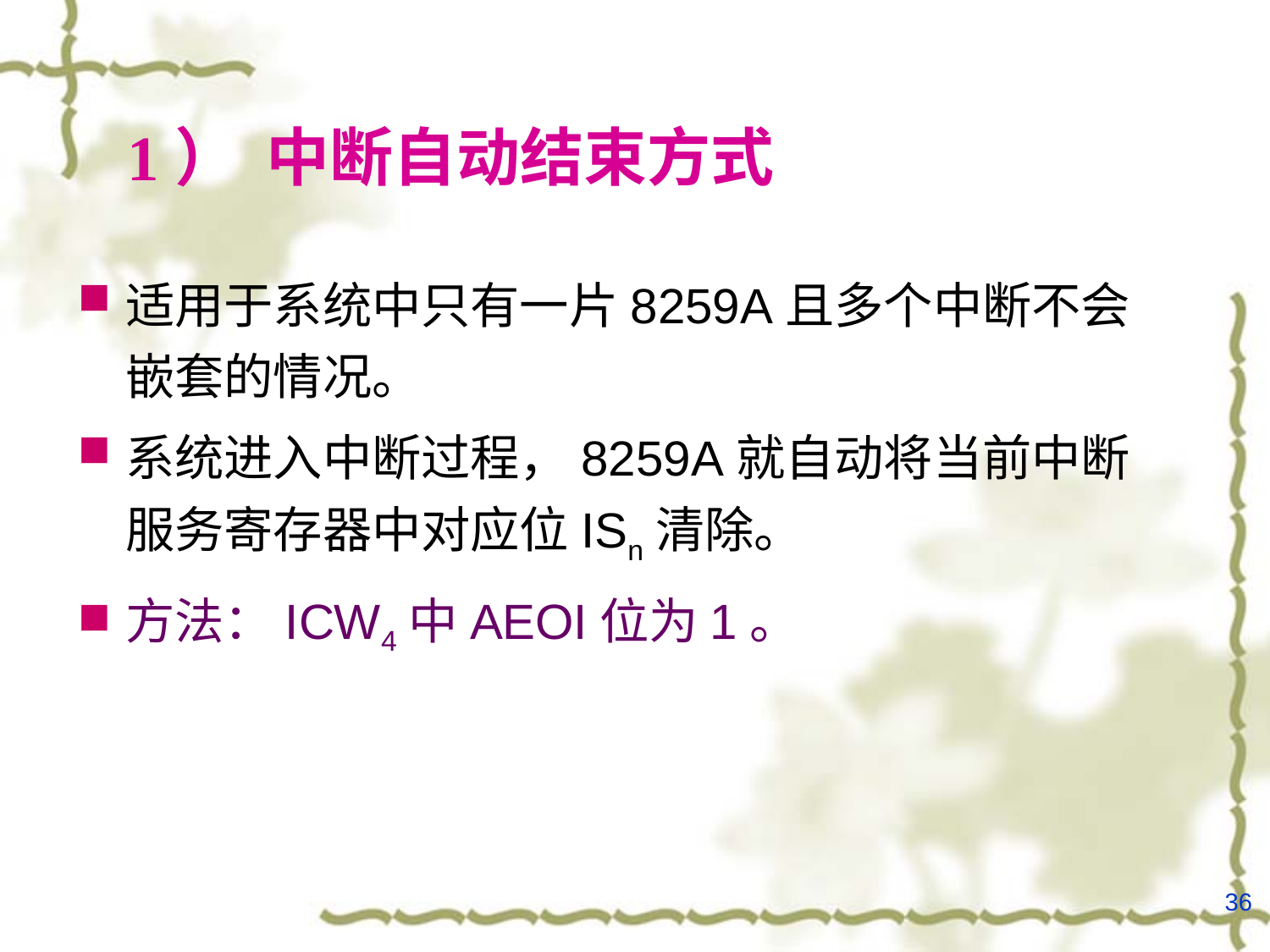

# 1）  中断自动结束方式
适用于系统中只有一片8259A且多个中断不会嵌套的情况。
系统进入中断过程，8259A就自动将当前中断服务寄存器中对应位ISn清除。
方法：ICW4中AEOI位为1。

36